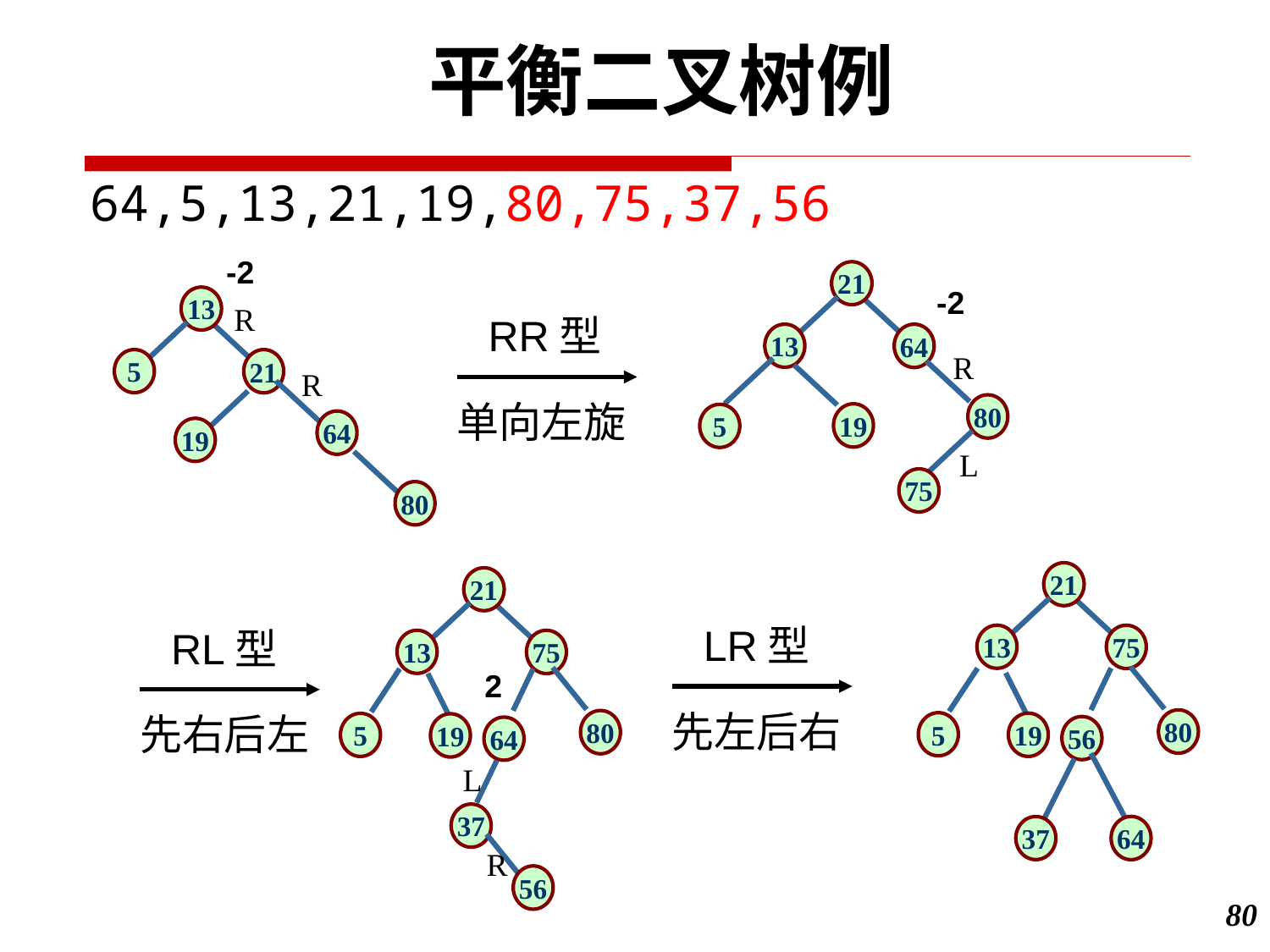

平衡二叉树例
64,5,13,21,19,80,75,37,56
-2
21

13
64
-2
13

5
21
R
RR型
R

R

单向左旋

80
19
5
64
19

L

75
80
21

13
75

80
56

5
19

64
37
21

13
75
LR型
RL型
2

80
64

先左后右
先右后左
5
19
L

37

R
56
80